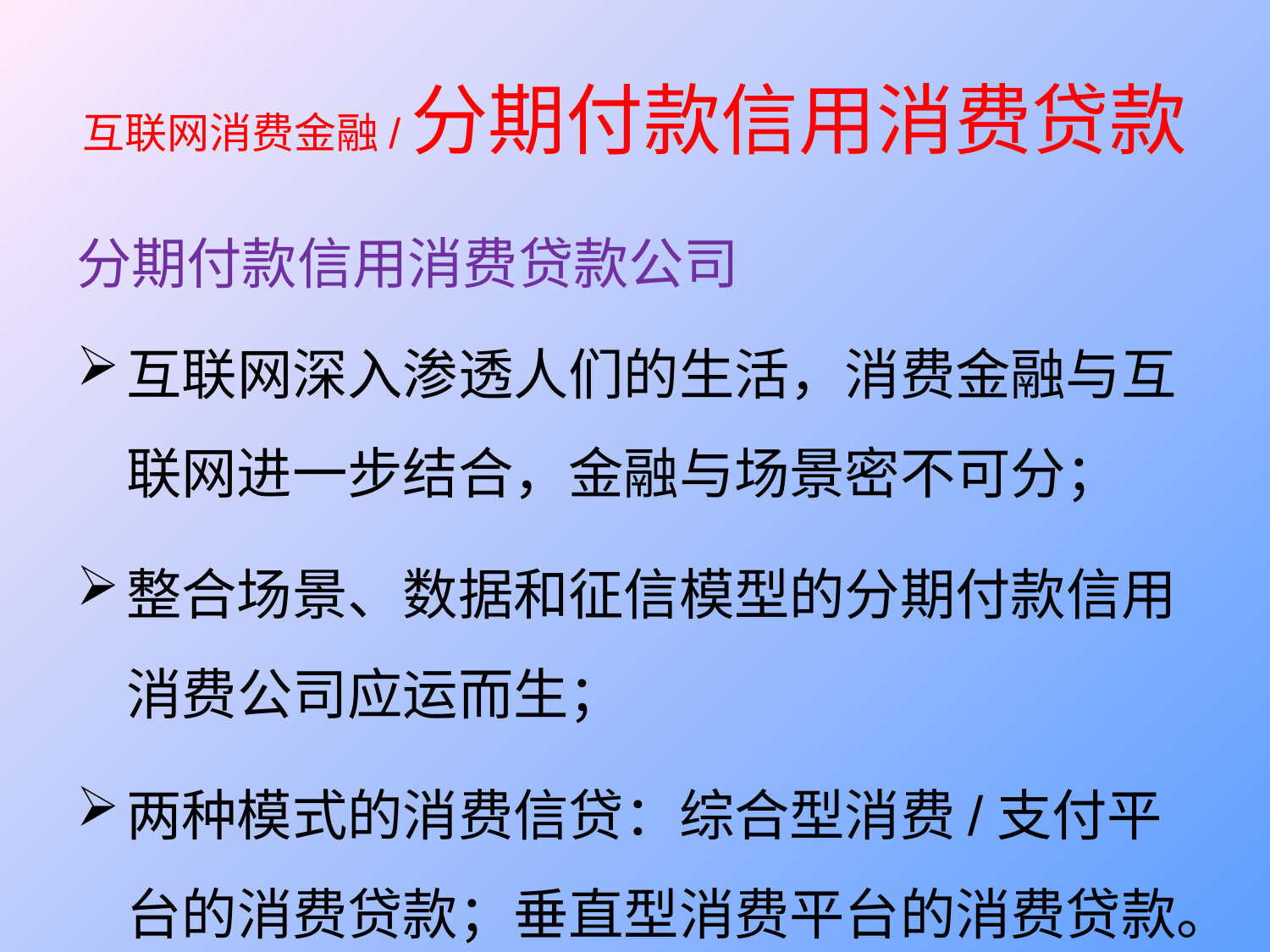

# 互联网消费金融/分期付款信用消费贷款
分期付款信用消费贷款公司
互联网深入渗透人们的生活，消费金融与互联网进一步结合，金融与场景密不可分；
整合场景、数据和征信模型的分期付款信用消费公司应运而生；
两种模式的消费信贷：综合型消费/支付平台的消费贷款；垂直型消费平台的消费贷款。